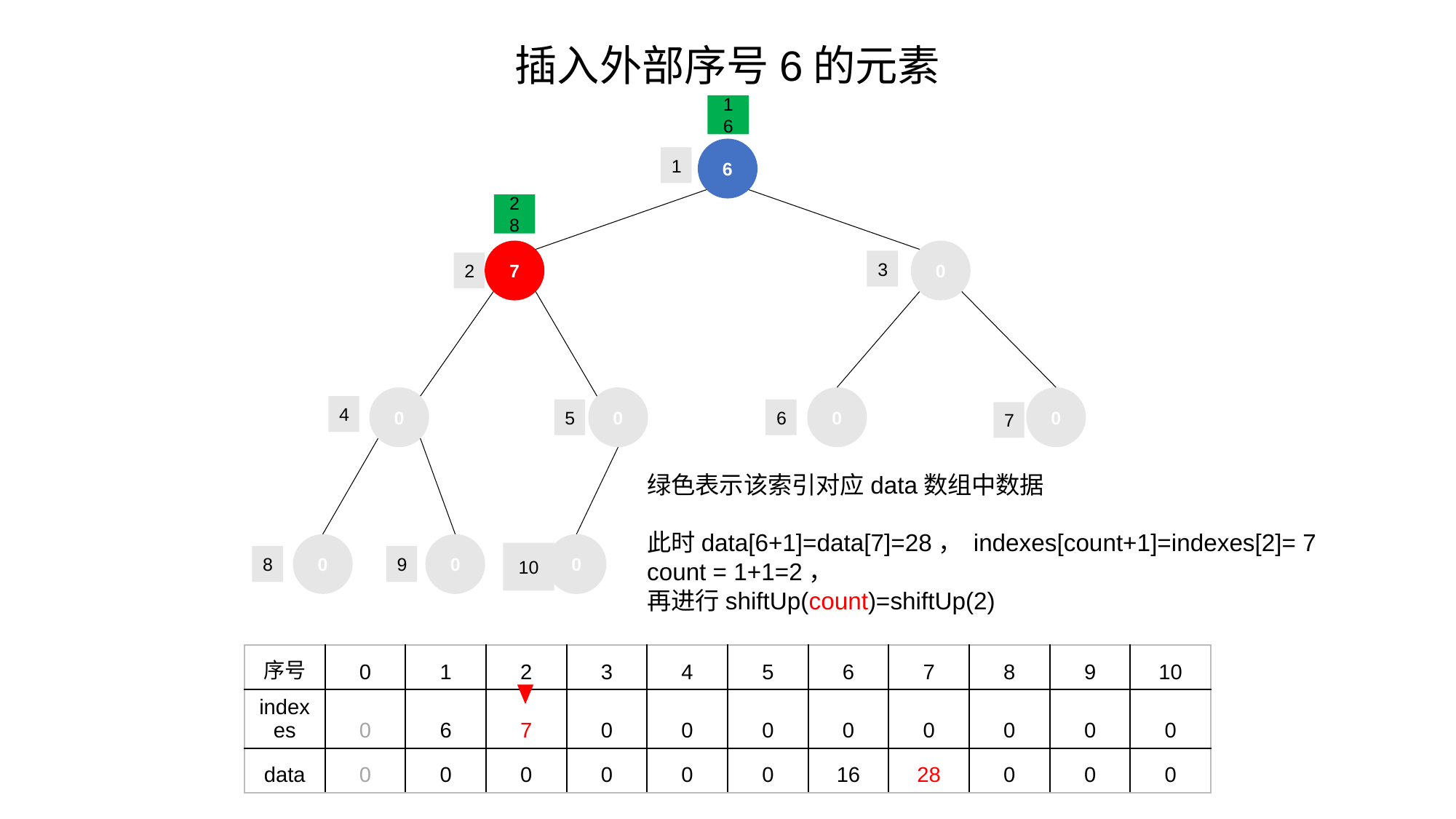

# 插入外部序号6的元素
16
28
6
1
7
0
3
2
0
0
0
0
4
5
6
7
绿色表示该索引对应data数组中数据

此时data[6+1]=data[7]=28， indexes[count+1]=indexes[2]= 7
count = 1+1=2，
再进行shiftUp(count)=shiftUp(2)
0
0
0
10
8
9
| 序号 | 0 | 1 | 2 | 3 | 4 | 5 | 6 | 7 | 8 | 9 | 10 |
| --- | --- | --- | --- | --- | --- | --- | --- | --- | --- | --- | --- |
| indexes | 0 | 6 | 7 | 0 | 0 | 0 | 0 | 0 | 0 | 0 | 0 |
| data | 0 | 0 | 0 | 0 | 0 | 0 | 16 | 28 | 0 | 0 | 0 |